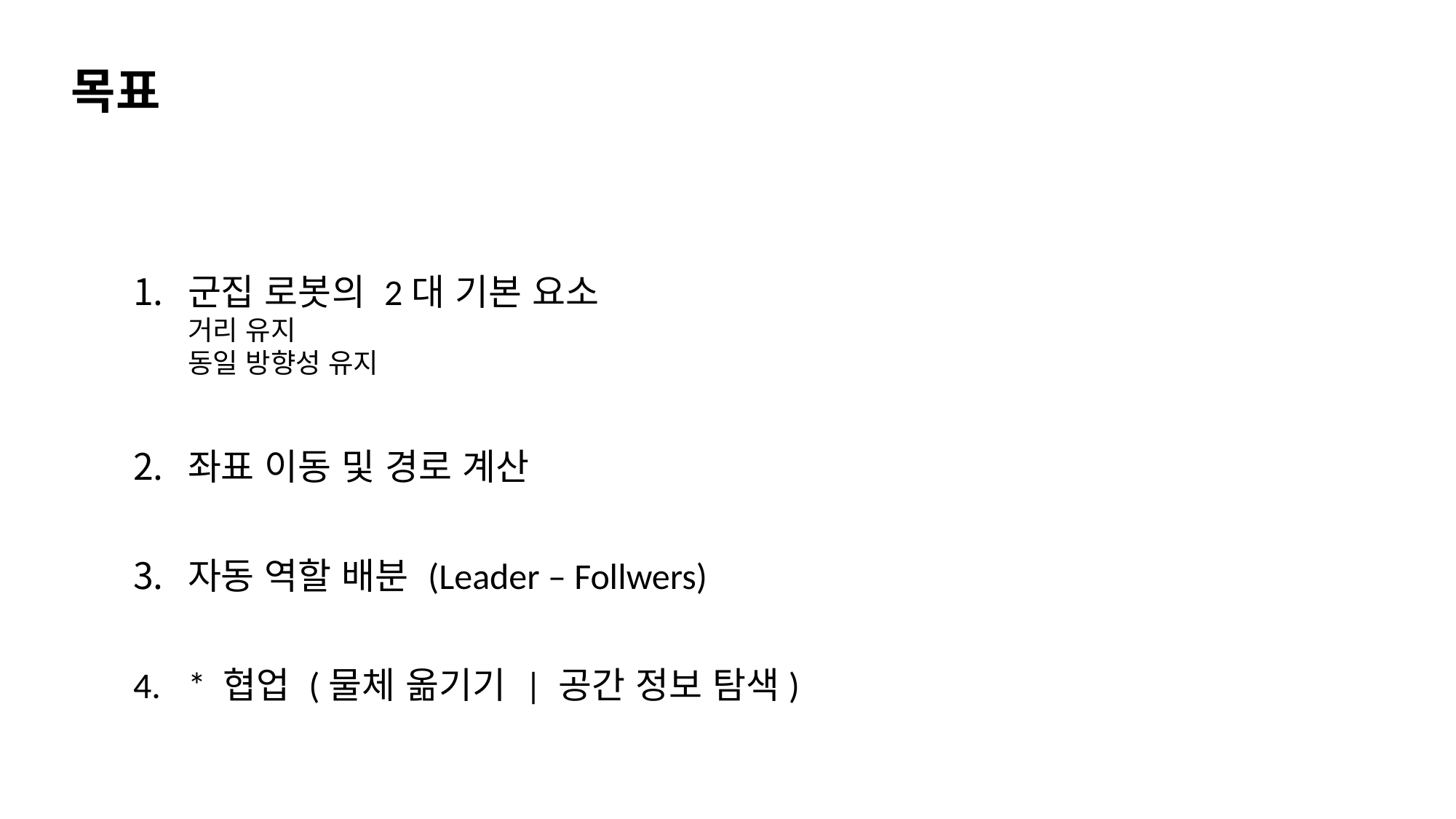

목표
군집 로봇의 2대 기본 요소
거리 유지
동일 방향성 유지
좌표 이동 및 경로 계산
자동 역할 배분 (Leader – Follwers)
* 협업 (물체 옮기기 | 공간 정보 탐색)